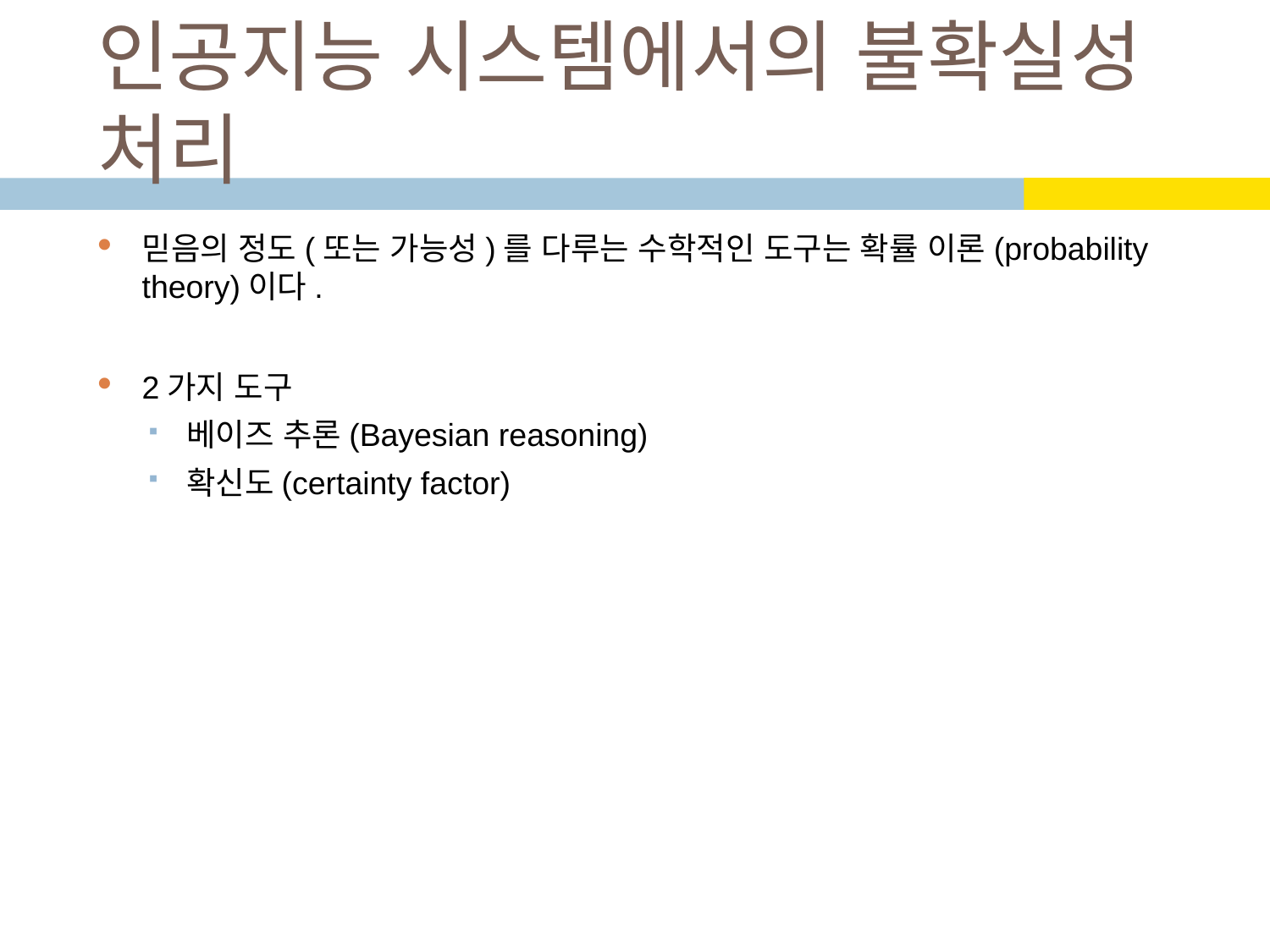

# 인공지능 시스템에서의 불확실성 처리
믿음의 정도(또는 가능성)를 다루는 수학적인 도구는 확률 이론(probability theory)이다.

2가지 도구
베이즈 추론(Bayesian reasoning)
확신도(certainty factor)